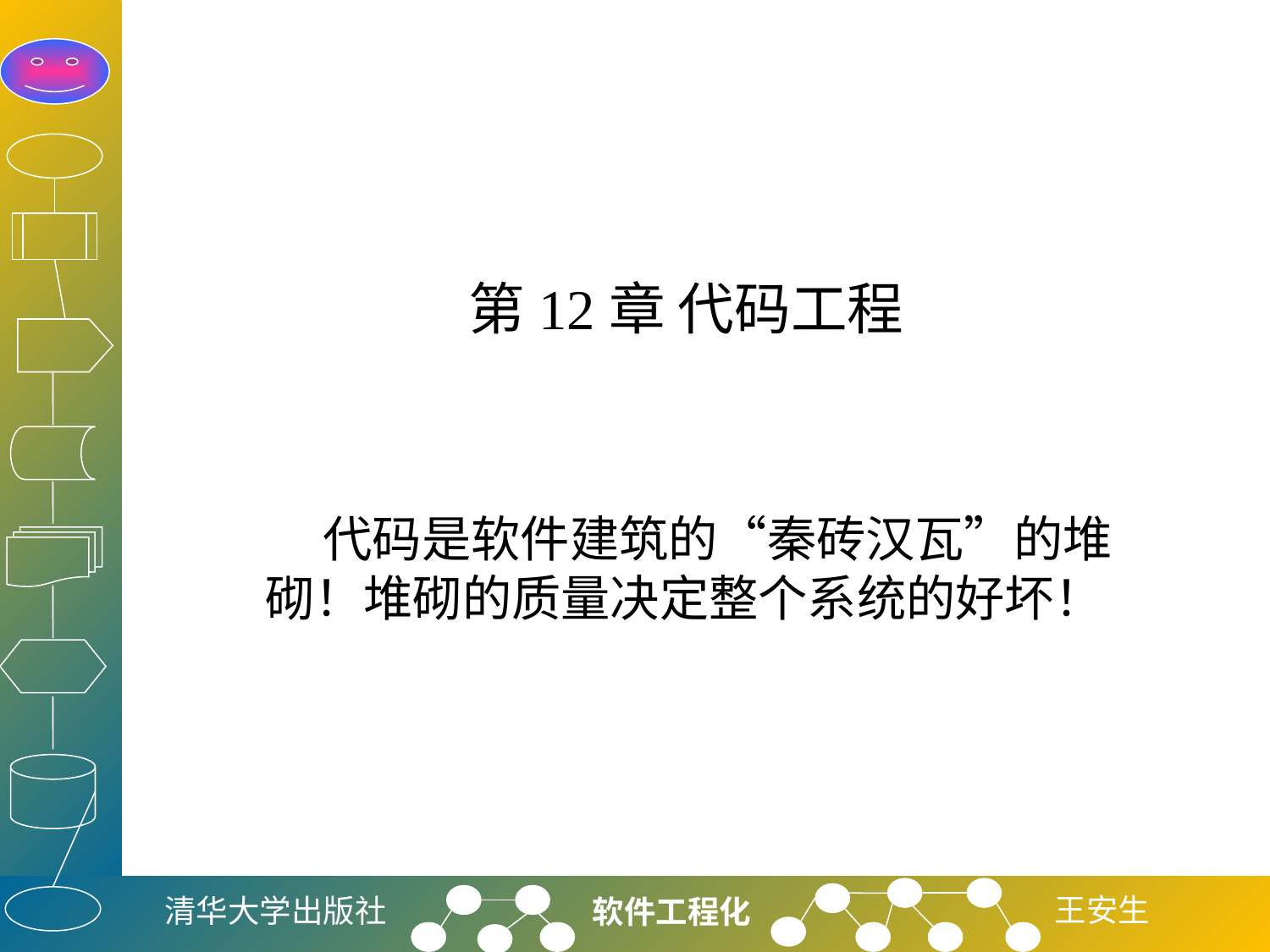

# 第12章 代码工程
     代码是软件建筑的“秦砖汉瓦”的堆砌！堆砌的质量决定整个系统的好坏！